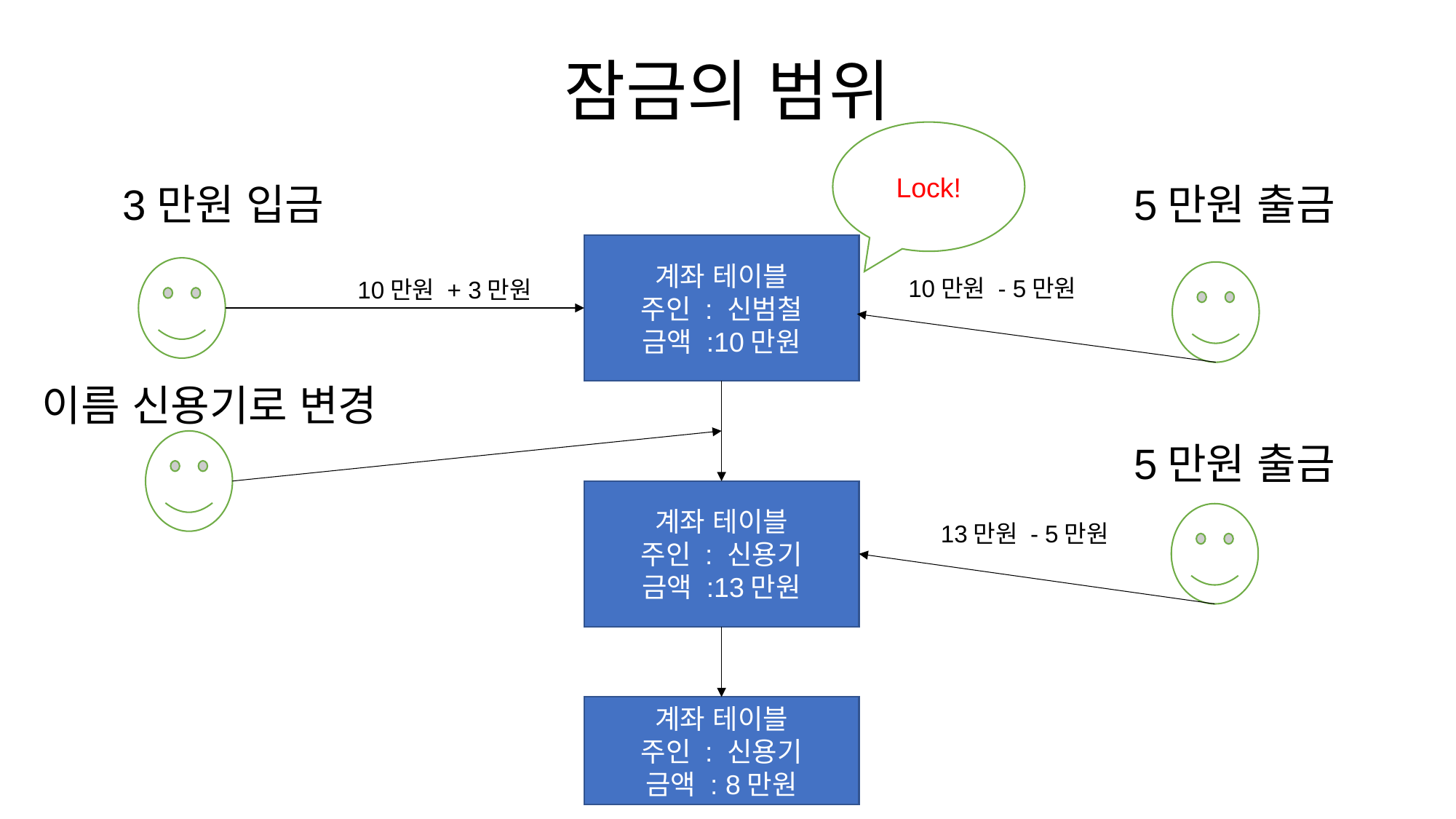

# 잠금의 범위
Lock!
3만원 입금
5만원 출금
계좌 테이블
주인 : 신범철
금액 :10만원

10만원 - 5만원
10만원 + 3만원
이름 신용기로 변경

5만원 출금
계좌 테이블
주인 : 신용기
금액 :13만원

13만원 - 5만원
계좌 테이블
주인 : 신용기
금액 : 8만원